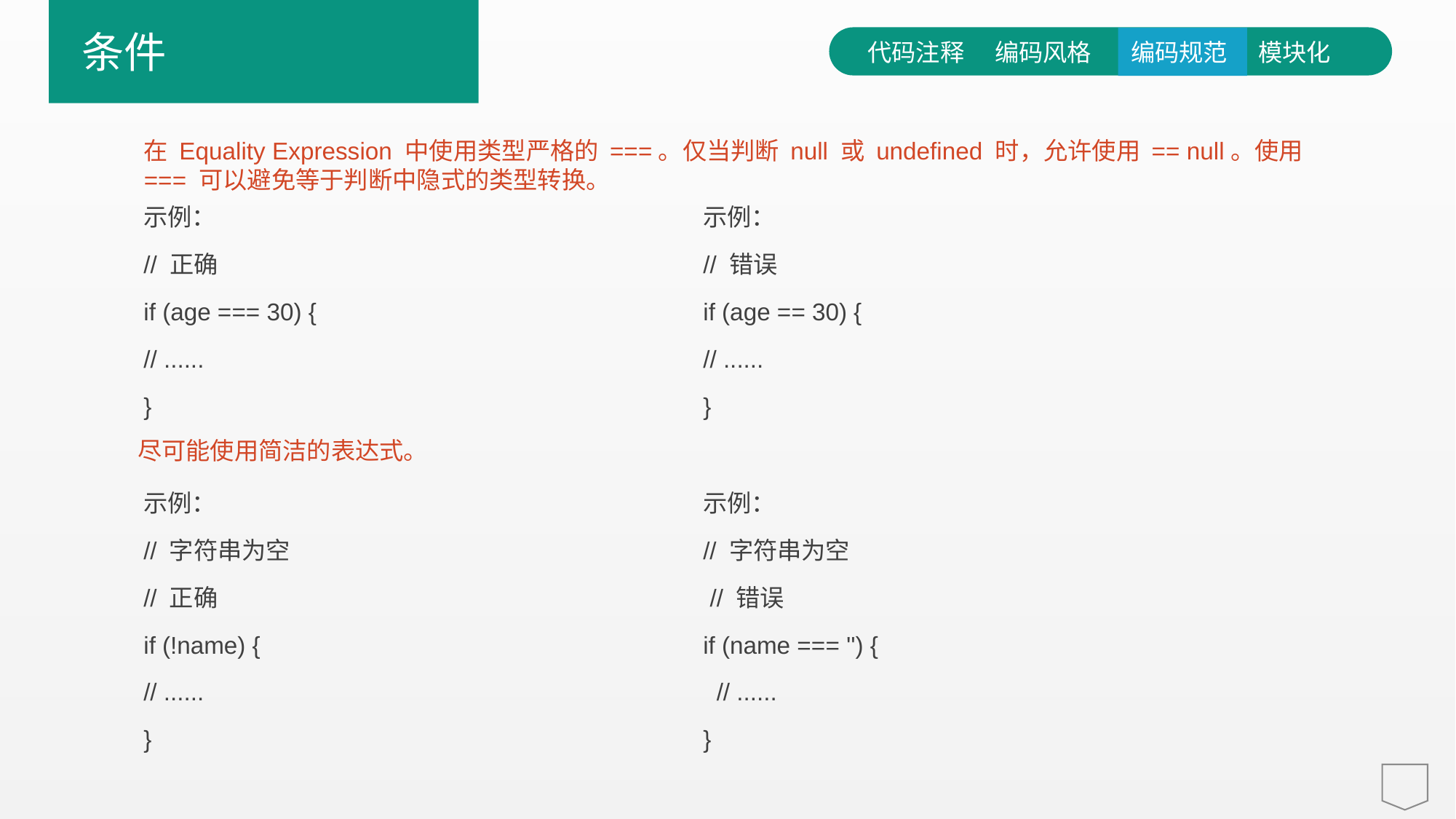

条件

代码注释
编码风格
编码规范
模块化
在 Equality Expression 中使用类型严格的 ===。仅当判断 null 或 undefined 时，允许使用 == null。使用 === 可以避免等于判断中隐式的类型转换。
示例：
// 正确
if (age === 30) {
// ......
}
示例：
// 错误
if (age == 30) {
// ......
}
e7d195523061f1c0600ade85ab8d19863d296bbd6d3c8047FB0A4867354E4F1E3A7DEAE3C4C4B5C9777EC9E9D7F78045DB0296A4194571101A21F67FC7D6C39966CE50B69116E2EE84E571E25F3C0CCE19B7BA3F947E0899F8B654DDF63CBC54889BD665B879A243CED6339B4F4AAD5F6D1EDF9135418660BA3FBA18744DAFA98EABC1EED731EA6833863FD2C33712174ACE2AD755DACFBF
尽可能使用简洁的表达式。
示例：
// 字符串为空
// 正确
if (!name) {
// ......
}
示例：
// 字符串为空
 // 错误
if (name === '') {
  // ......
}